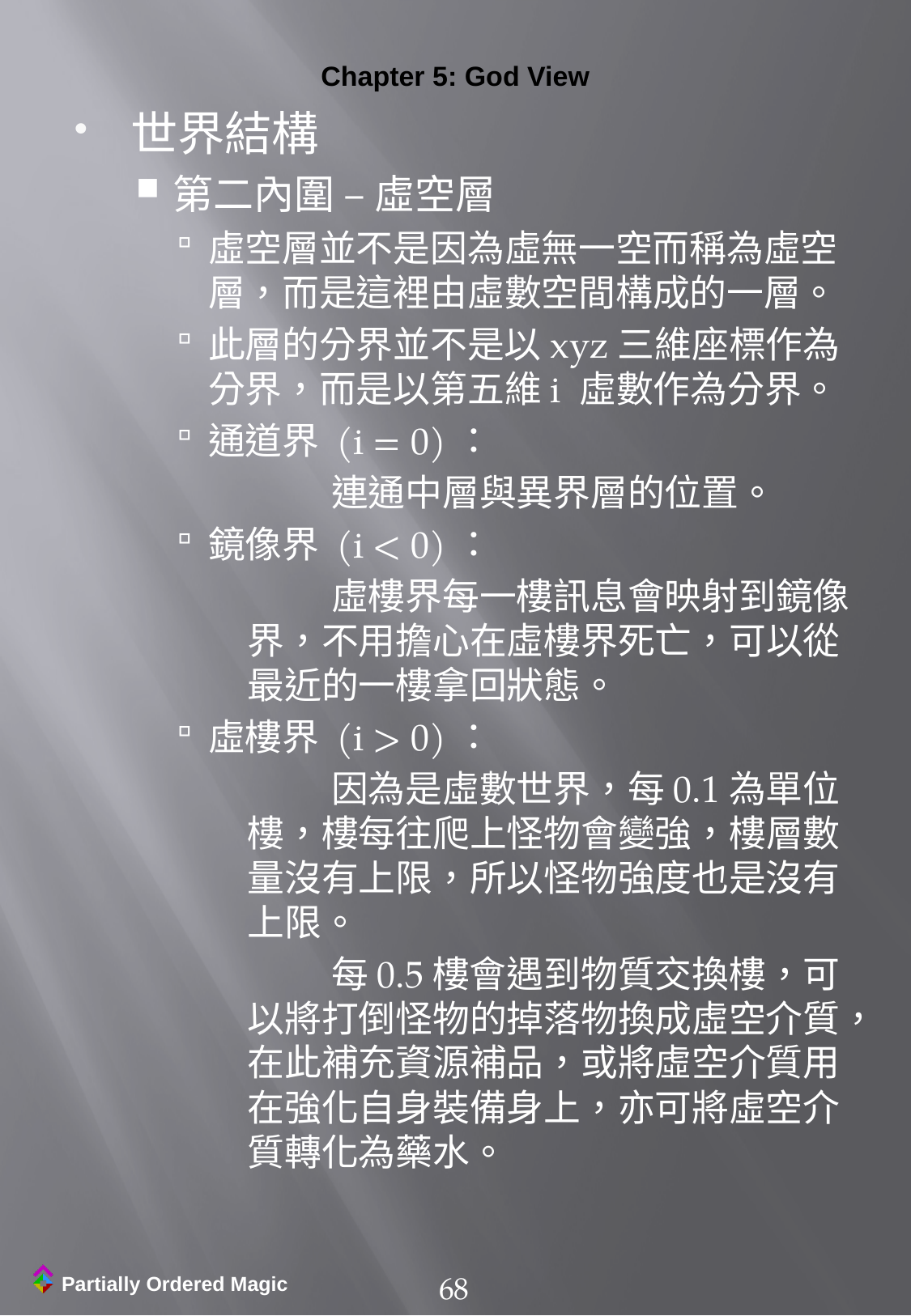

# Chapter 5: God View
世界結構
第二內圍 – 虛空層
虛空層並不是因為虛無一空而稱為虛空層，而是這裡由虛數空間構成的一層。
此層的分界並不是以xyz三維座標作為分界，而是以第五維i 虛數作為分界。
通道界 (i = 0)：
連通中層與異界層的位置。
鏡像界 (i < 0)：
虛樓界每一樓訊息會映射到鏡像界，不用擔心在虛樓界死亡，可以從最近的一樓拿回狀態。
虛樓界 (i > 0)：
因為是虛數世界，每0.1為單位樓，樓每往爬上怪物會變強，樓層數量沒有上限，所以怪物強度也是沒有上限。
每0.5樓會遇到物質交換樓，可以將打倒怪物的掉落物換成虛空介質，在此補充資源補品，或將虛空介質用在強化自身裝備身上，亦可將虛空介質轉化為藥水。